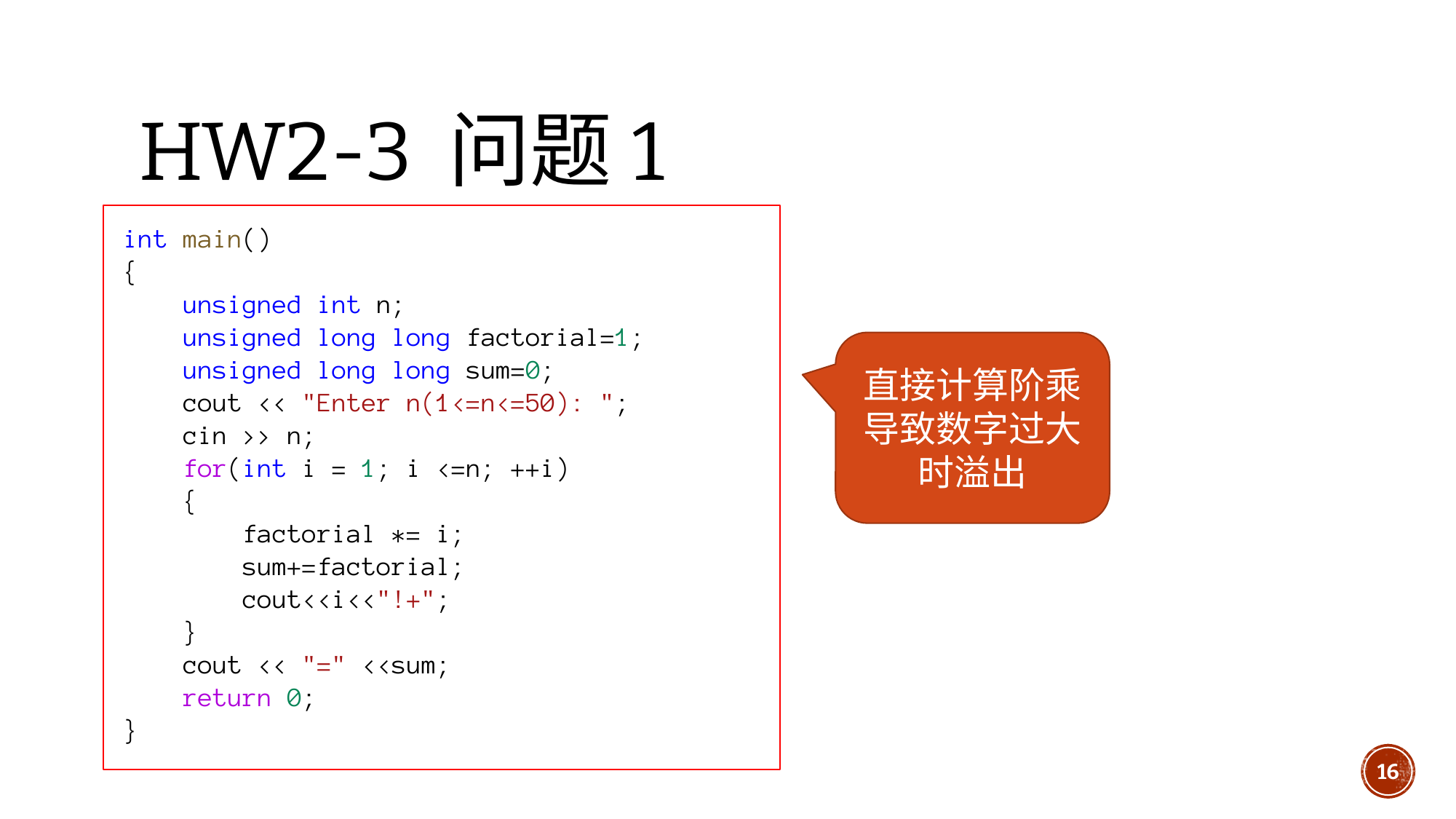

# HW2-3 问题1

int main()
{
    unsigned int n;
    unsigned long long factorial=1;
    unsigned long long sum=0;
    cout << "Enter n(1<=n<=50): ";
    cin >> n;
    for(int i = 1; i <=n; ++i)
    {
        factorial *= i;
        sum+=factorial;
        cout<<i<<"!+";
    }
    cout << "=" <<sum;
    return 0;
}

直接计算阶乘导致数字过大时溢出
16